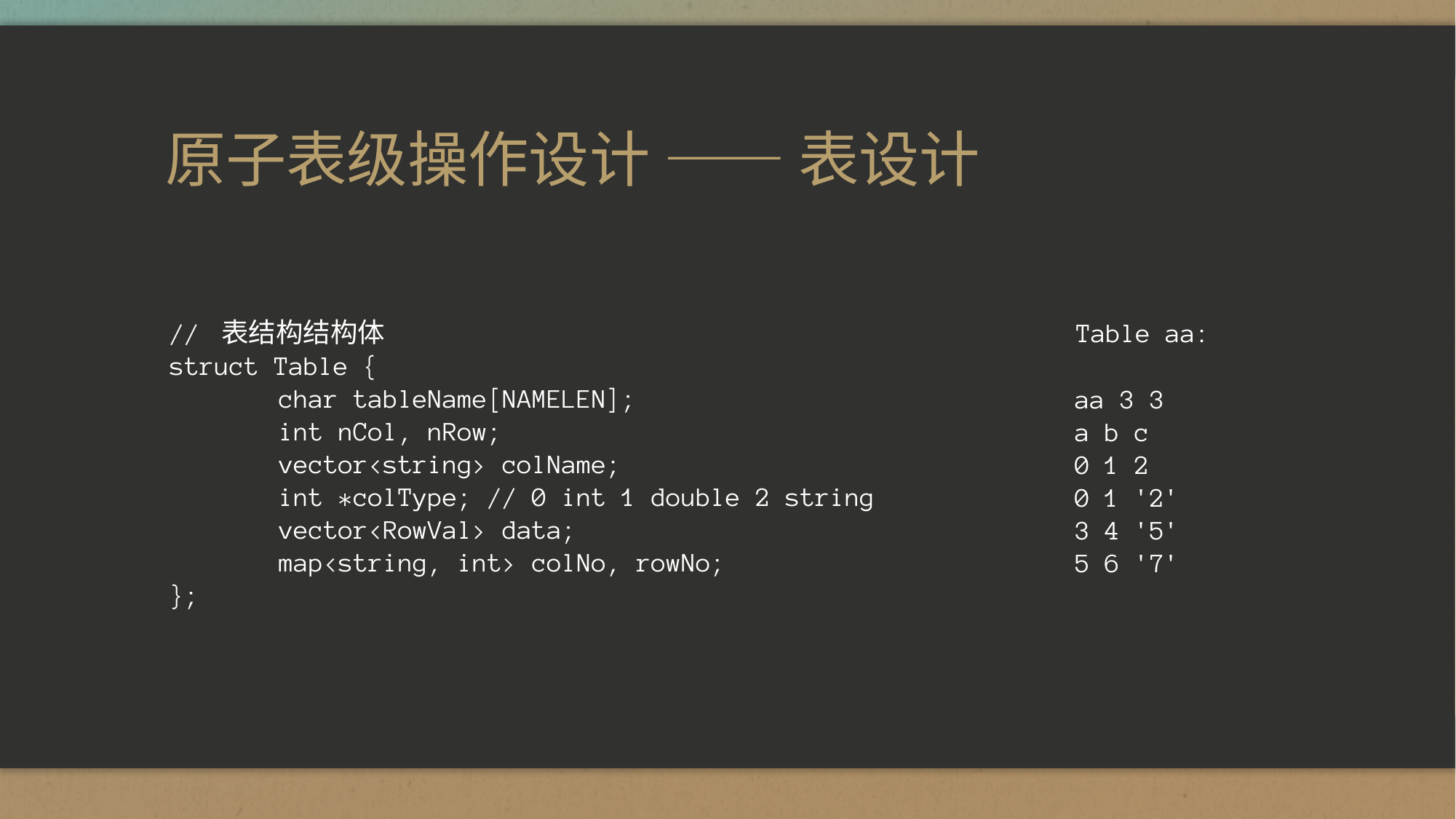

# 原子表级操作设计 —— 表设计
// 表结构结构体
struct Table {
	char tableName[NAMELEN];
	int nCol, nRow;
	vector<string> colName;
	int *colType; // 0 int 1 double 2 string
	vector<RowVal> data;
	map<string, int> colNo, rowNo;
};
Table aa:
aa 3 3
a b c
0 1 2
0 1 '2'
3 4 '5'
5 6 '7'